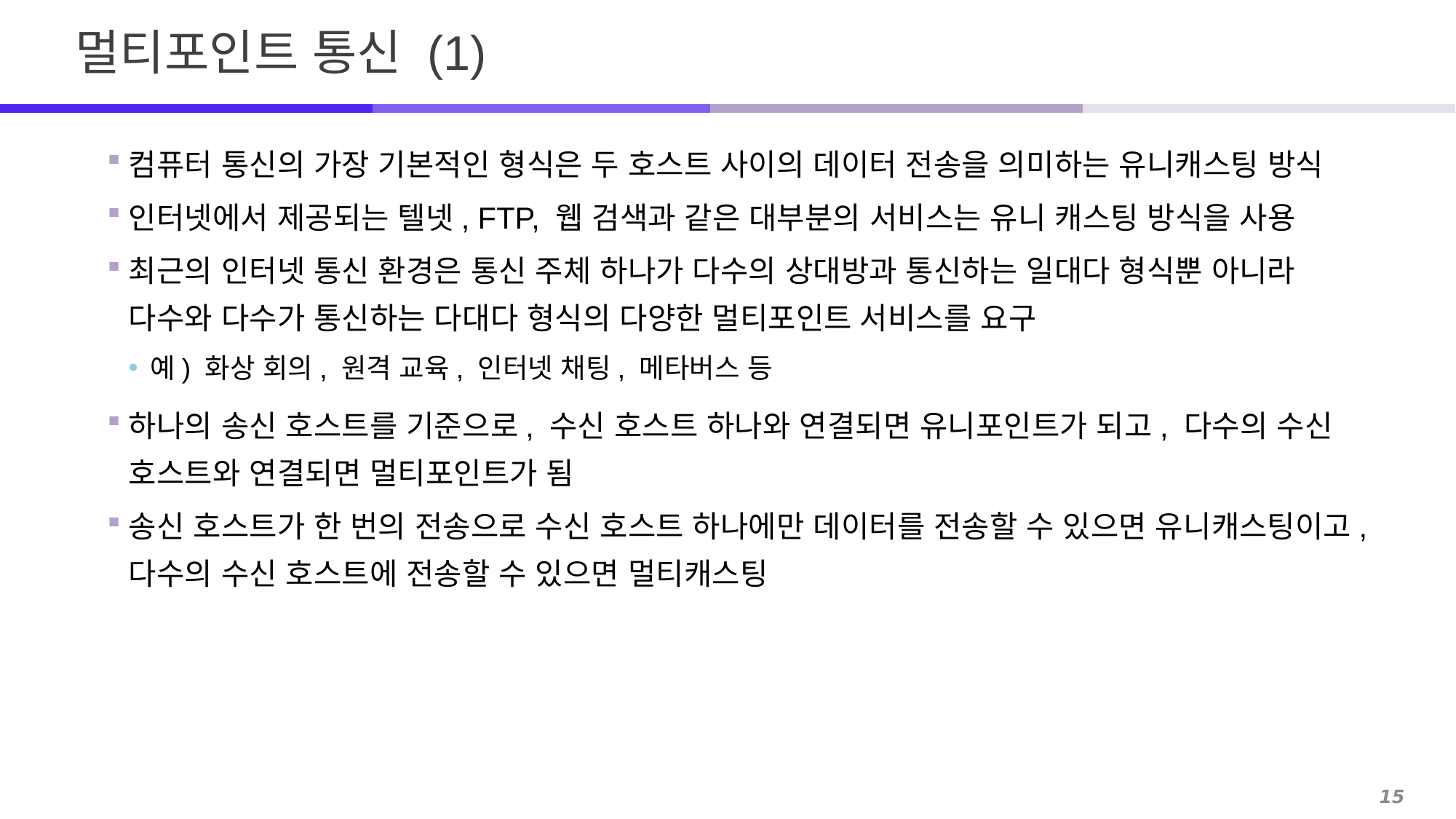

# 멀티포인트 통신 (1)
컴퓨터 통신의 가장 기본적인 형식은 두 호스트 사이의 데이터 전송을 의미하는 유니캐스팅 방식
인터넷에서 제공되는 텔넷, FTP, 웹 검색과 같은 대부분의 서비스는 유니 캐스팅 방식을 사용
최근의 인터넷 통신 환경은 통신 주체 하나가 다수의 상대방과 통신하는 일대다 형식뿐 아니라 다수와 다수가 통신하는 다대다 형식의 다양한 멀티포인트 서비스를 요구
예) 화상 회의, 원격 교육, 인터넷 채팅, 메타버스 등
하나의 송신 호스트를 기준으로, 수신 호스트 하나와 연결되면 유니포인트가 되고, 다수의 수신 호스트와 연결되면 멀티포인트가 됨
송신 호스트가 한 번의 전송으로 수신 호스트 하나에만 데이터를 전송할 수 있으면 유니캐스팅이고, 다수의 수신 호스트에 전송할 수 있으면 멀티캐스팅